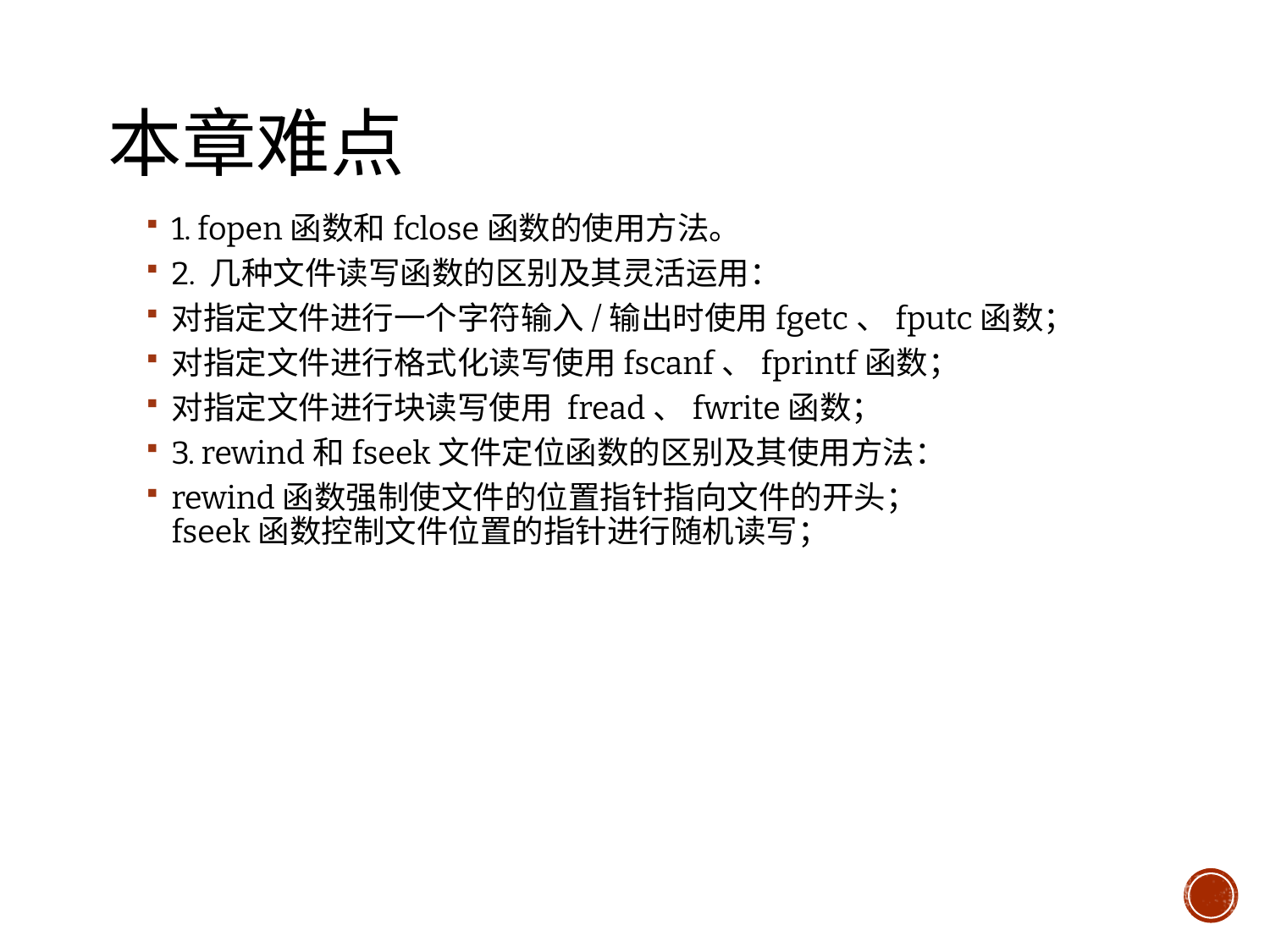

# 本章难点
1. fopen函数和fclose函数的使用方法。
2. 几种文件读写函数的区别及其灵活运用：
对指定文件进行一个字符输入/输出时使用fgetc、fputc函数；
对指定文件进行格式化读写使用fscanf、fprintf函数；
对指定文件进行块读写使用 fread、fwrite函数；
3. rewind和fseek文件定位函数的区别及其使用方法：
rewind函数强制使文件的位置指针指向文件的开头；
fseek函数控制文件位置的指针进行随机读写；